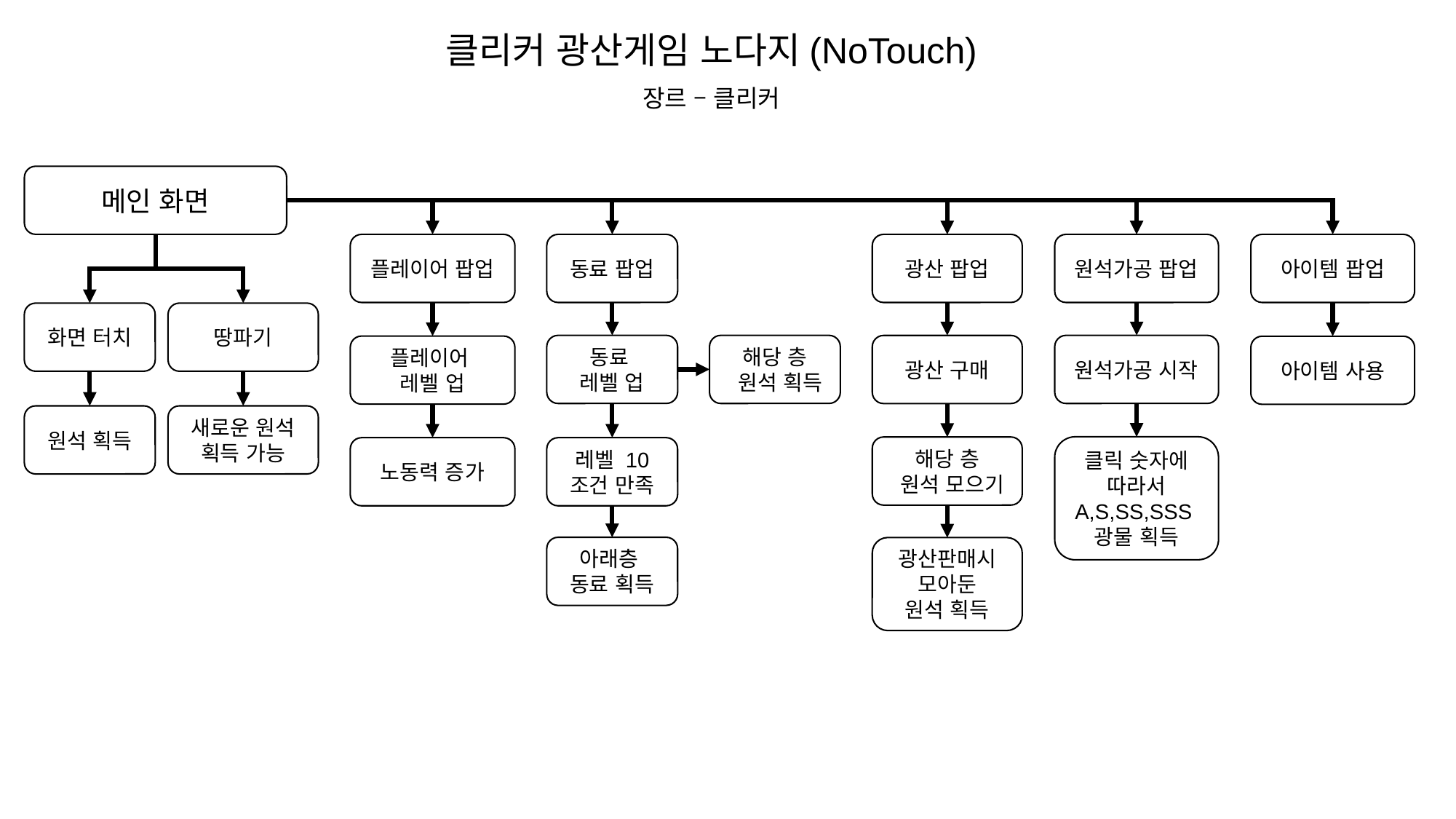

클리커 광산게임 노다지(NoTouch)
장르 – 클리커
메인 화면
광산 팝업
원석가공 팝업
아이템 팝업
플레이어 팝업
동료 팝업
화면 터치
땅파기
동료
레벨 업
해당 층
 원석 획득
원석가공 시작
광산 구매
플레이어
레벨 업
아이템 사용
원석 획득
새로운 원석 획득 가능
클릭 숫자에 따라서
A,S,SS,SSS
광물 획득
해당 층
 원석 모으기
노동력 증가
레벨 10
조건 만족
아래층
동료 획득
광산판매시 모아둔
원석 획득